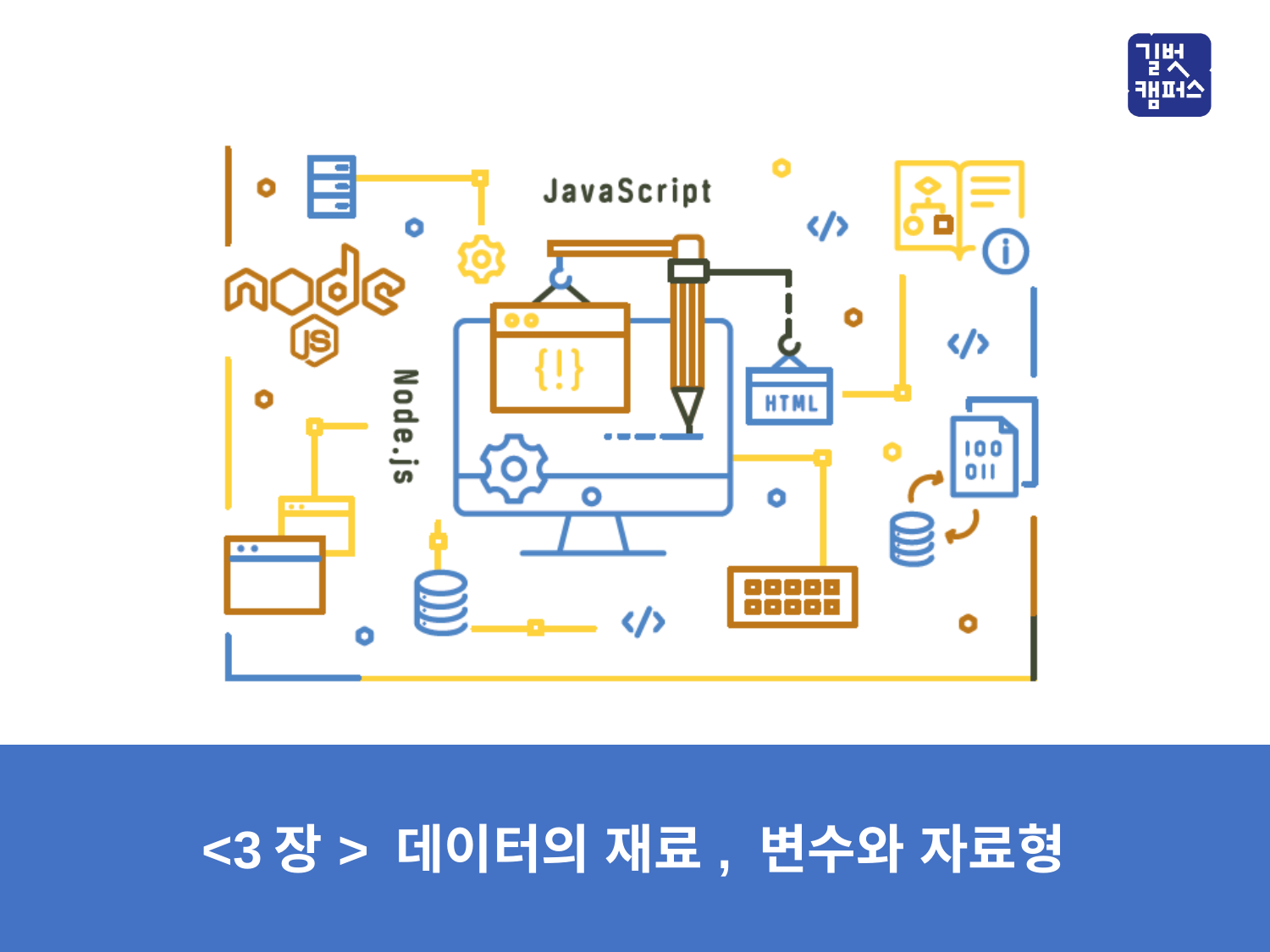

<3장> 데이터의 재료, 변수와 자료형
<1장> 전기의 기본 개념과 팅커캐드